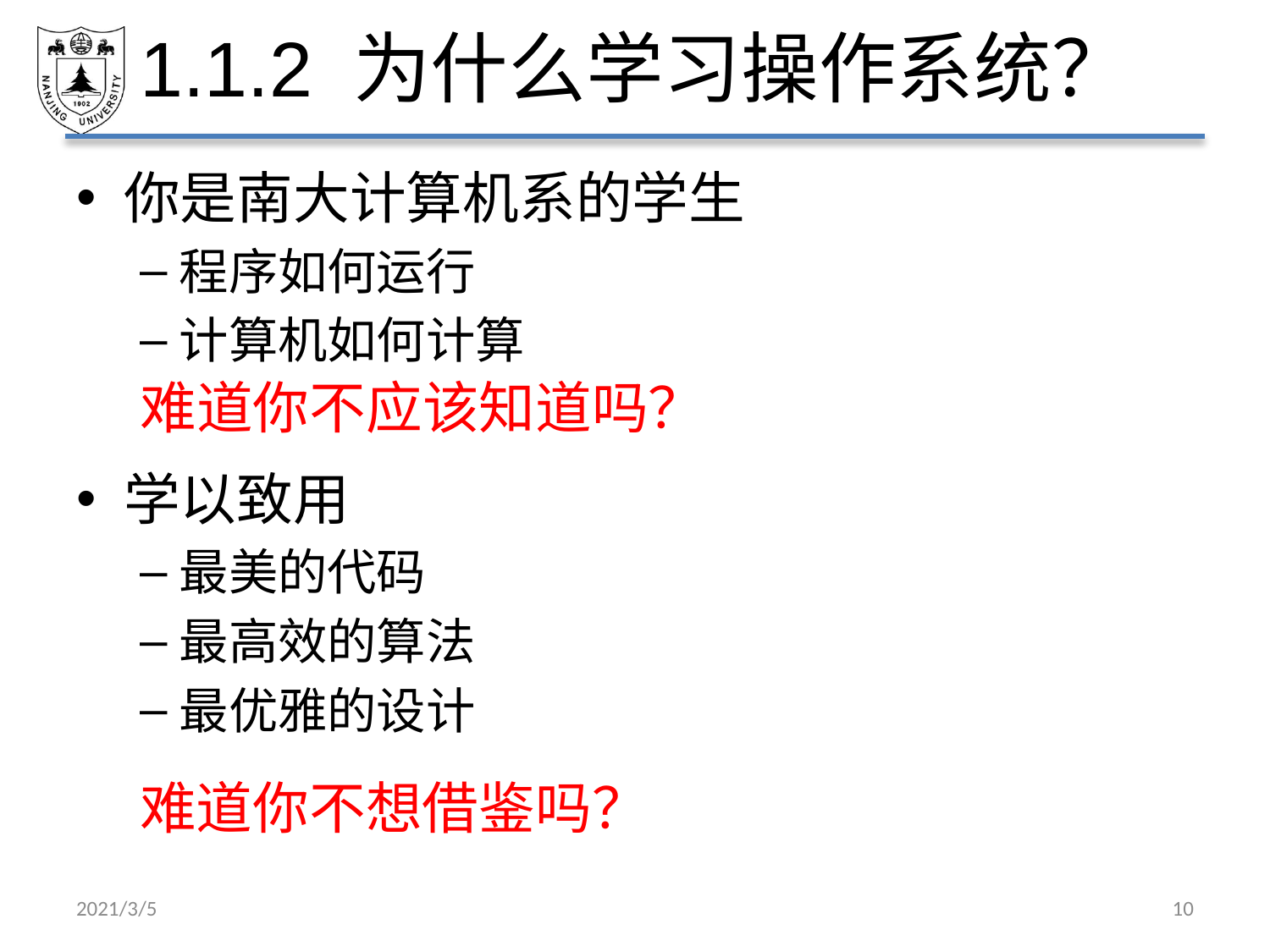

# 1.1.2 为什么学习操作系统？
你是南大计算机系的学生
程序如何运行
计算机如何计算

学以致用
最美的代码
最高效的算法
最优雅的设计
难道你不应该知道吗？
难道你不想借鉴吗？
2021/3/5
10